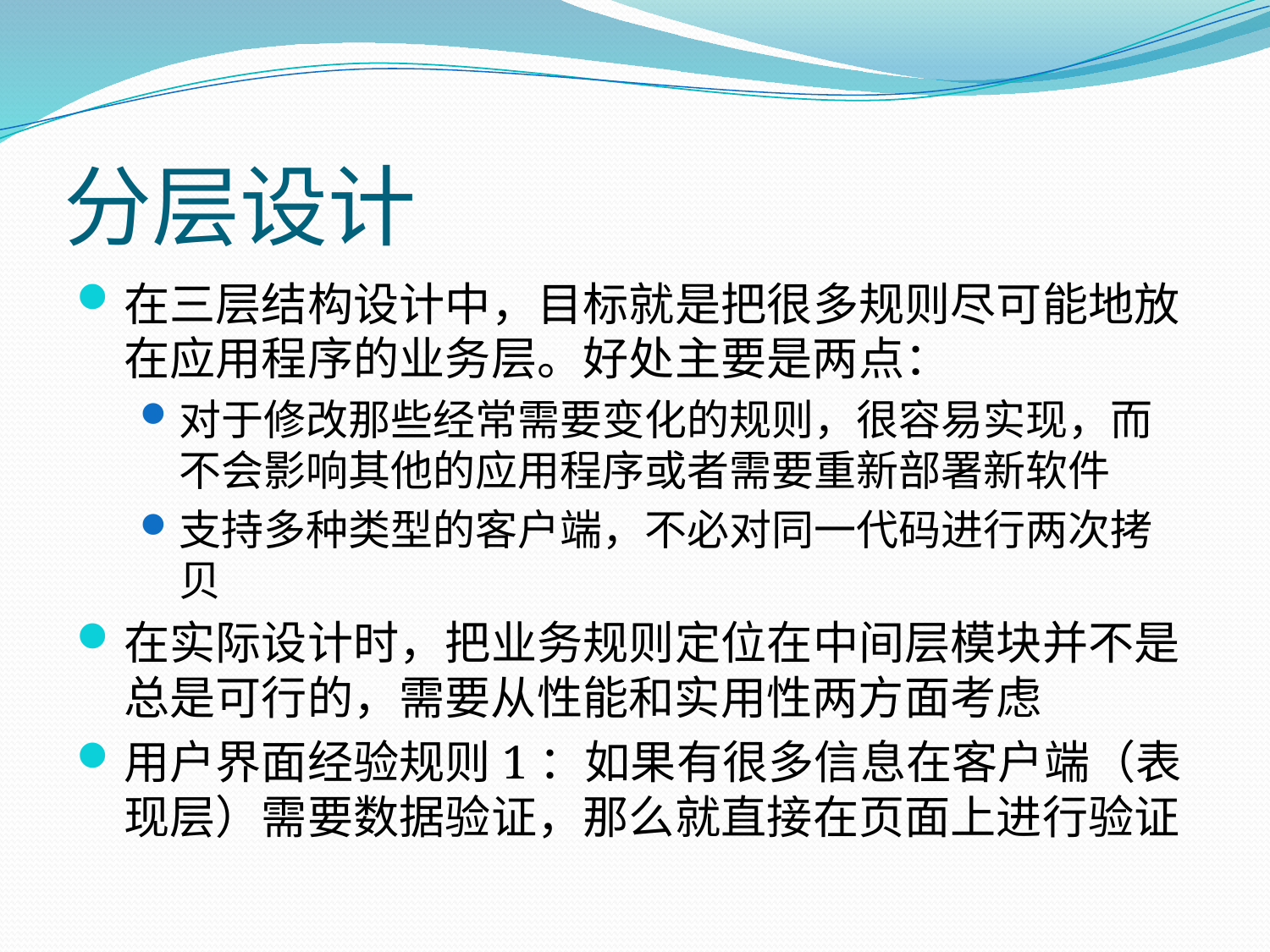

# 分层设计
在三层结构设计中，目标就是把很多规则尽可能地放在应用程序的业务层。好处主要是两点：
对于修改那些经常需要变化的规则，很容易实现，而不会影响其他的应用程序或者需要重新部署新软件
支持多种类型的客户端，不必对同一代码进行两次拷贝
在实际设计时，把业务规则定位在中间层模块并不是总是可行的，需要从性能和实用性两方面考虑
用户界面经验规则1：如果有很多信息在客户端（表现层）需要数据验证，那么就直接在页面上进行验证